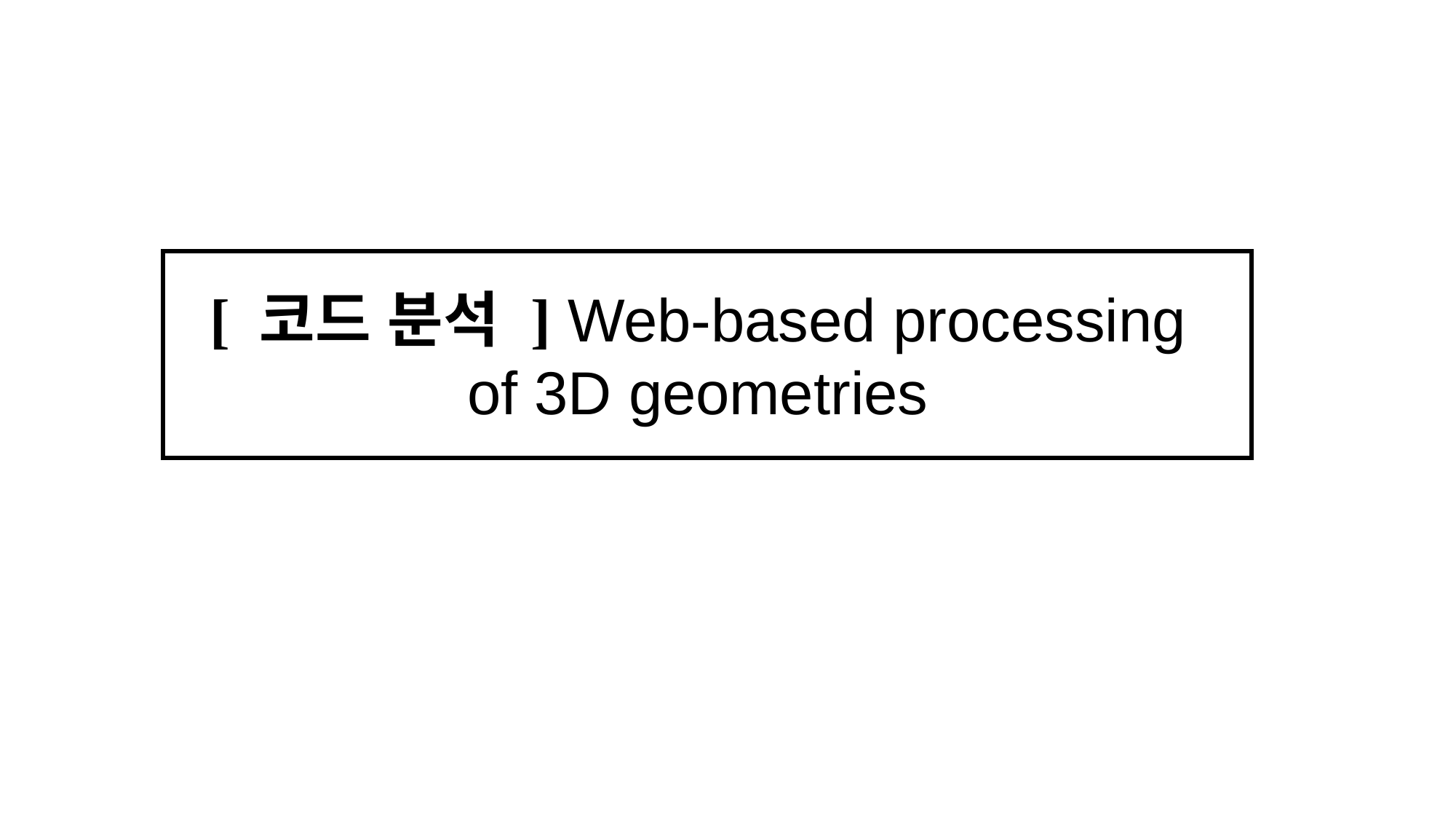

[ 코드 분석 ] Web-based processing of 3D geometries